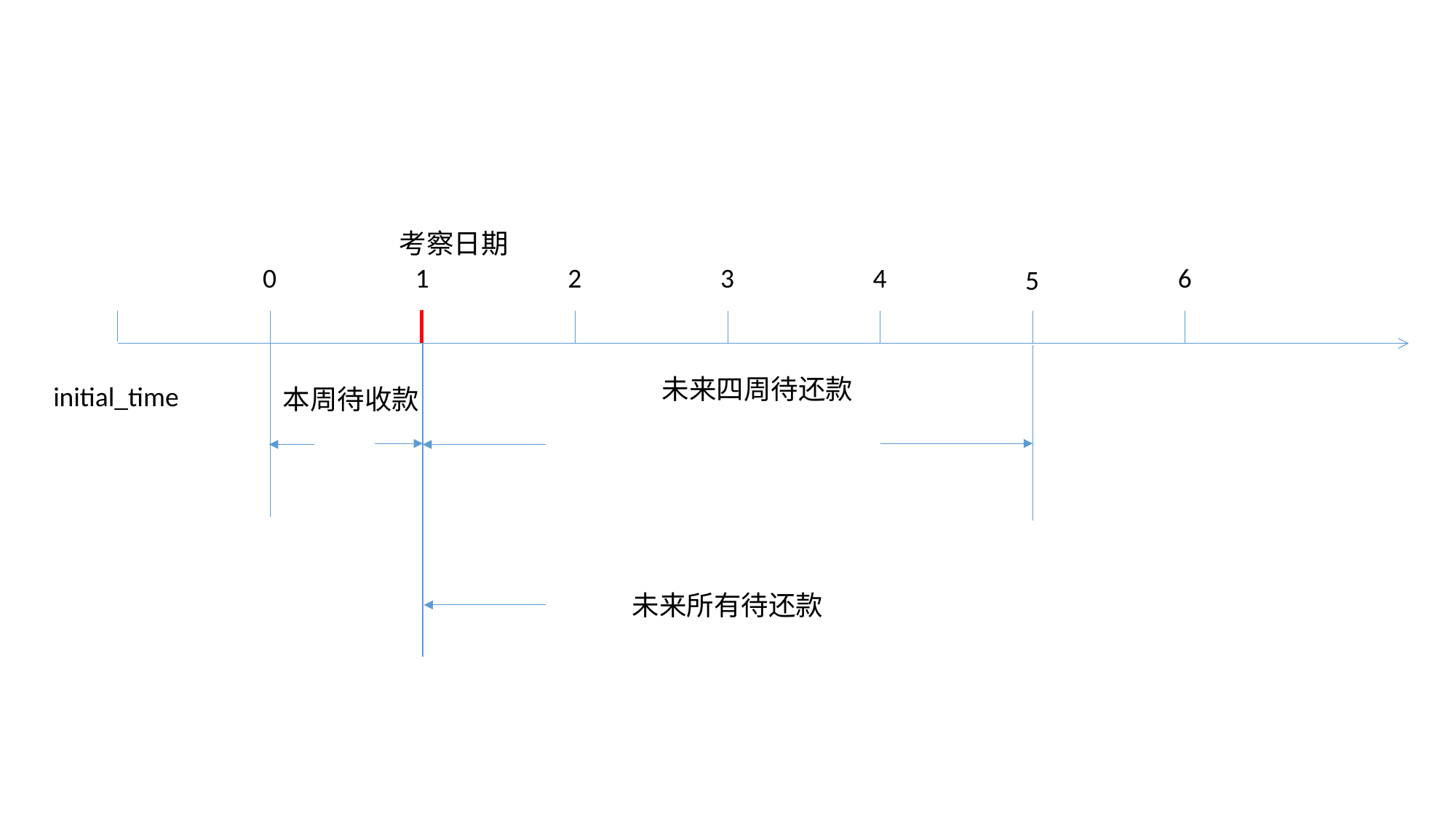

考察日期
0
1
2
3
4
6
5
未来四周待还款
initial_time
本周待收款
未来所有待还款